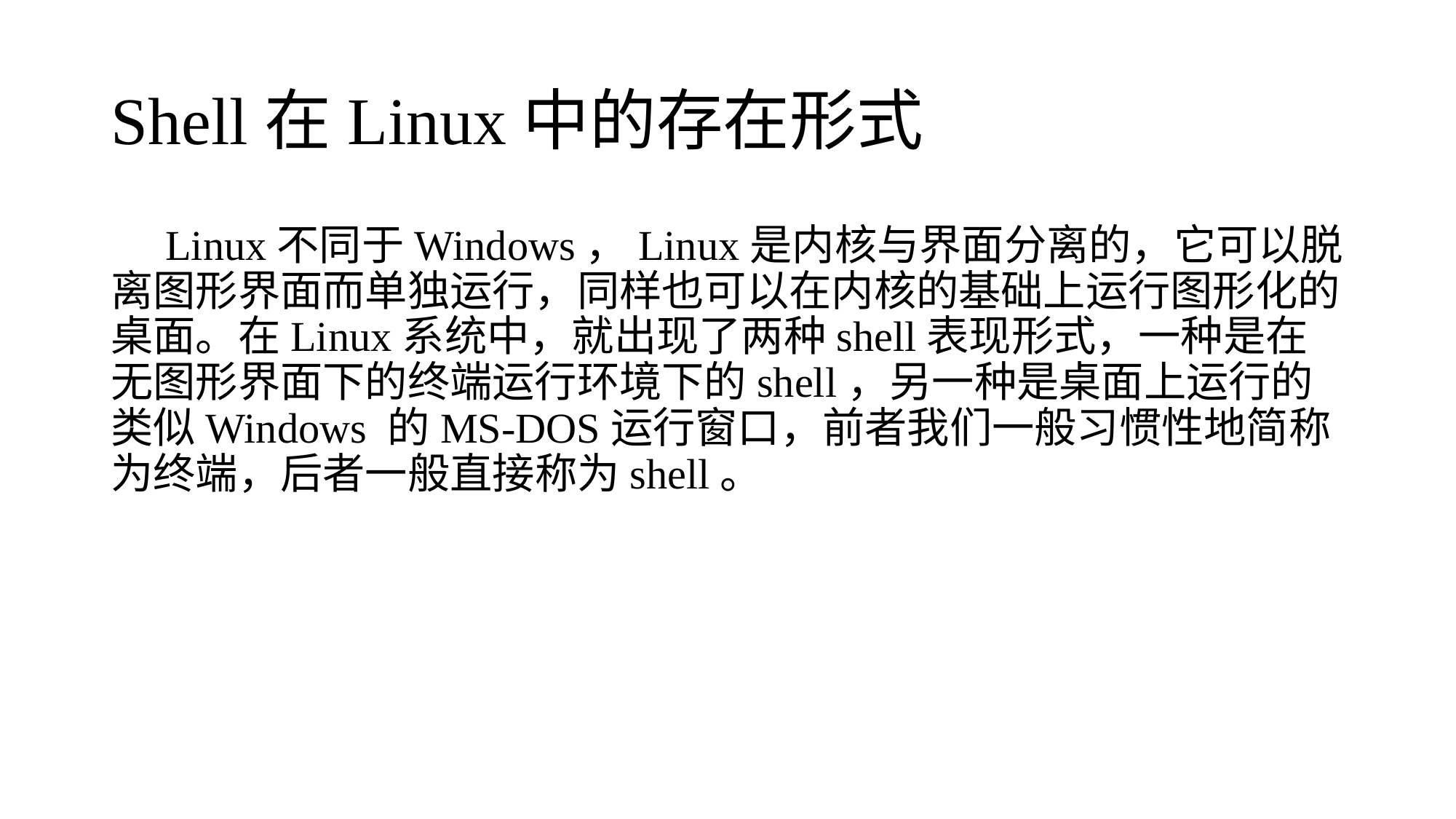

# Shell在Linux中的存在形式
Linux不同于Windows，Linux是内核与界面分离的，它可以脱离图形界面而单独运行，同样也可以在内核的基础上运行图形化的桌面。在Linux系统中，就出现了两种shell表现形式，一种是在无图形界面下的终端运行环境下的shell，另一种是桌面上运行的类似Windows 的MS-DOS运行窗口，前者我们一般习惯性地简称为终端，后者一般直接称为shell。